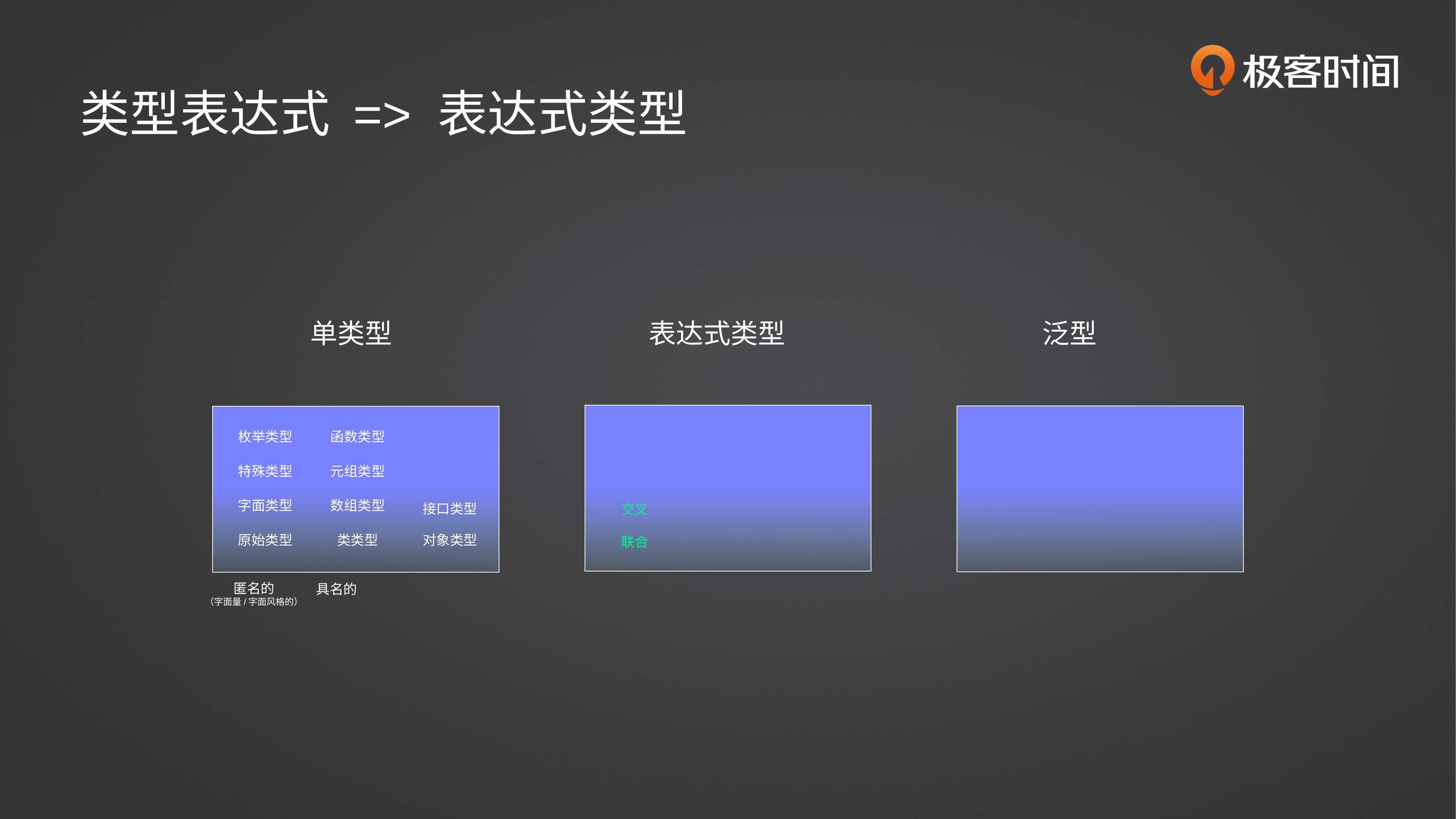

类型表达式 => 表达式类型
单类型
表达式类型
泛型

枚举类型
函数类型
特殊类型
元组类型
字面类型
数组类型
接口类型
交叉
原始类型
类类型
对象类型
联合
具名的
匿名的
（字面量/字面风格的）